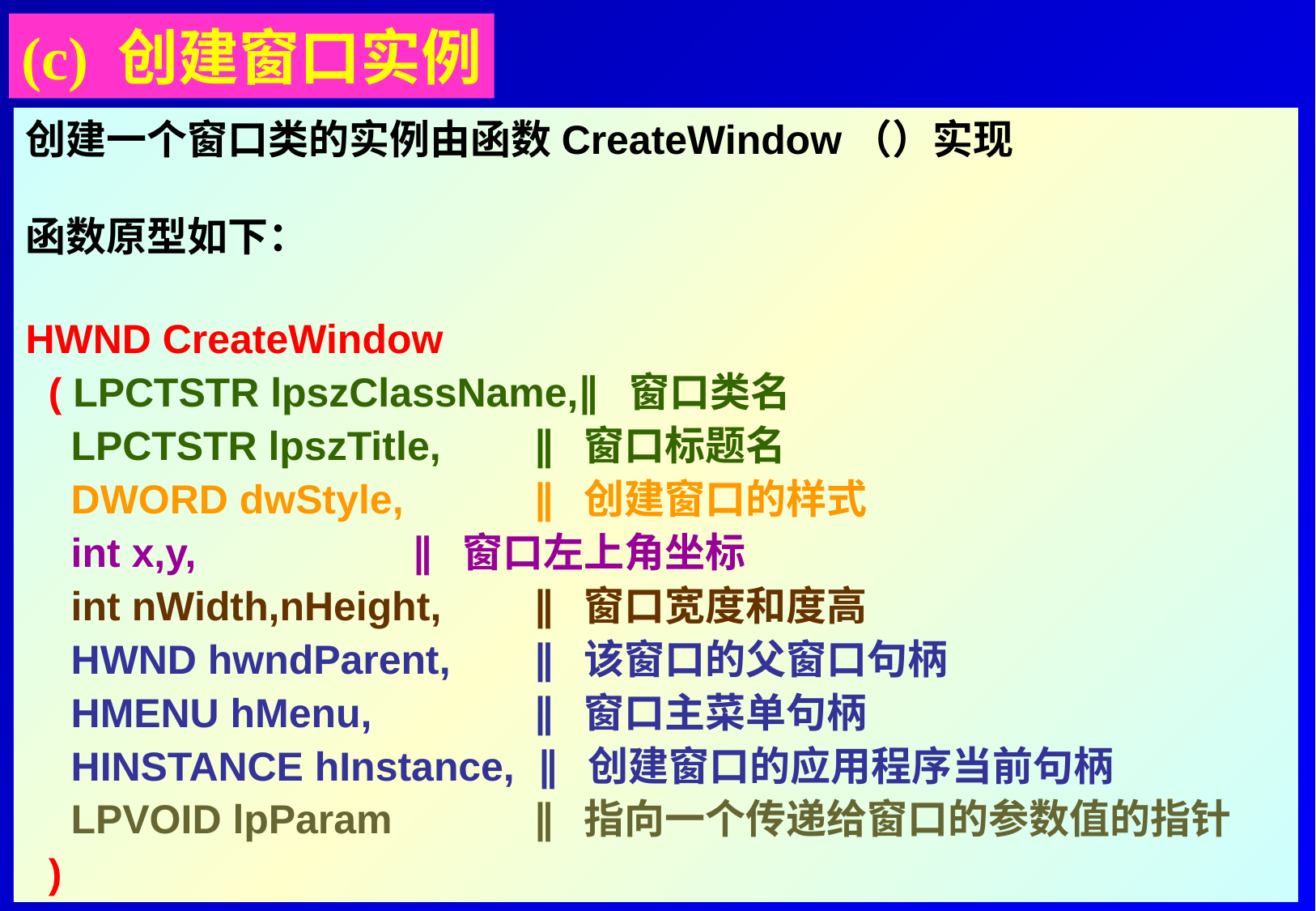

(c) 创建窗口实例
创建一个窗口类的实例由函数CreateWindow（）实现

函数原型如下：

HWND CreateWindow
  ( LPCTSTR lpszClassName,∥窗口类名
    LPCTSTR lpszTitle,	  ∥窗口标题名
    DWORD dwStyle,	  ∥创建窗口的样式
    int x,y,		  ∥窗口左上角坐标
    int nWidth,nHeight,	  ∥窗口宽度和度高
    HWND hwndParent,	  ∥该窗口的父窗口句柄
    HMENU hMenu,		  ∥窗口主菜单句柄
    HINSTANCE hInstance,  ∥创建窗口的应用程序当前句柄
    LPVOID lpParam  	  ∥指向一个传递给窗口的参数值的指针
  )
27